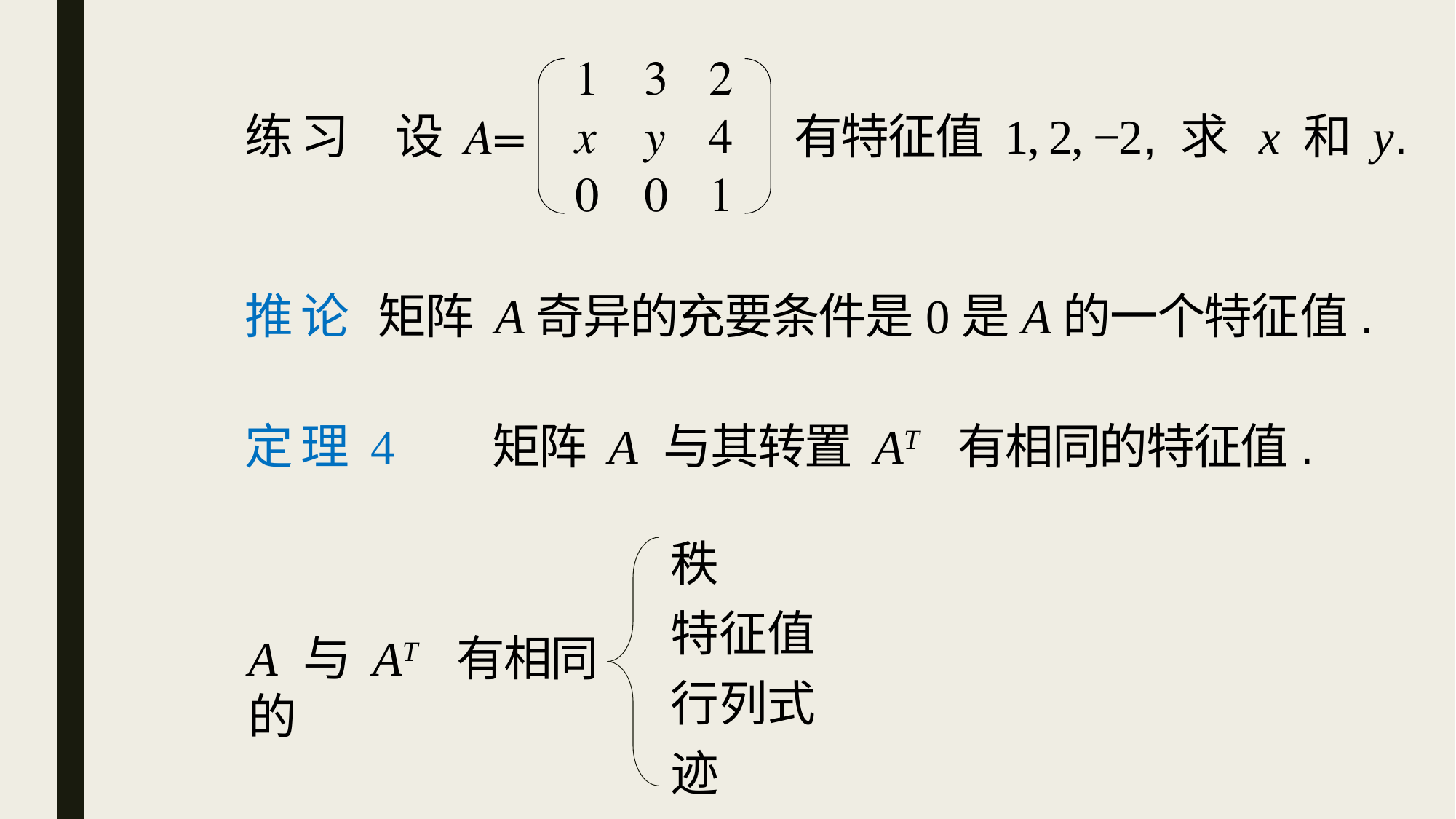

1
x
0
3
y
0
2
4
1

练 习     设 A=                        有特征值 1, 2, −2, 求  x 和 y.

推 论   矩阵 A奇异的充要条件是0是A的一个特征值.
定 理 4       矩阵 A 与其转置 AT  有相同的特征值.
秩
特征值
行列式
迹

A 与 AT  有相同的